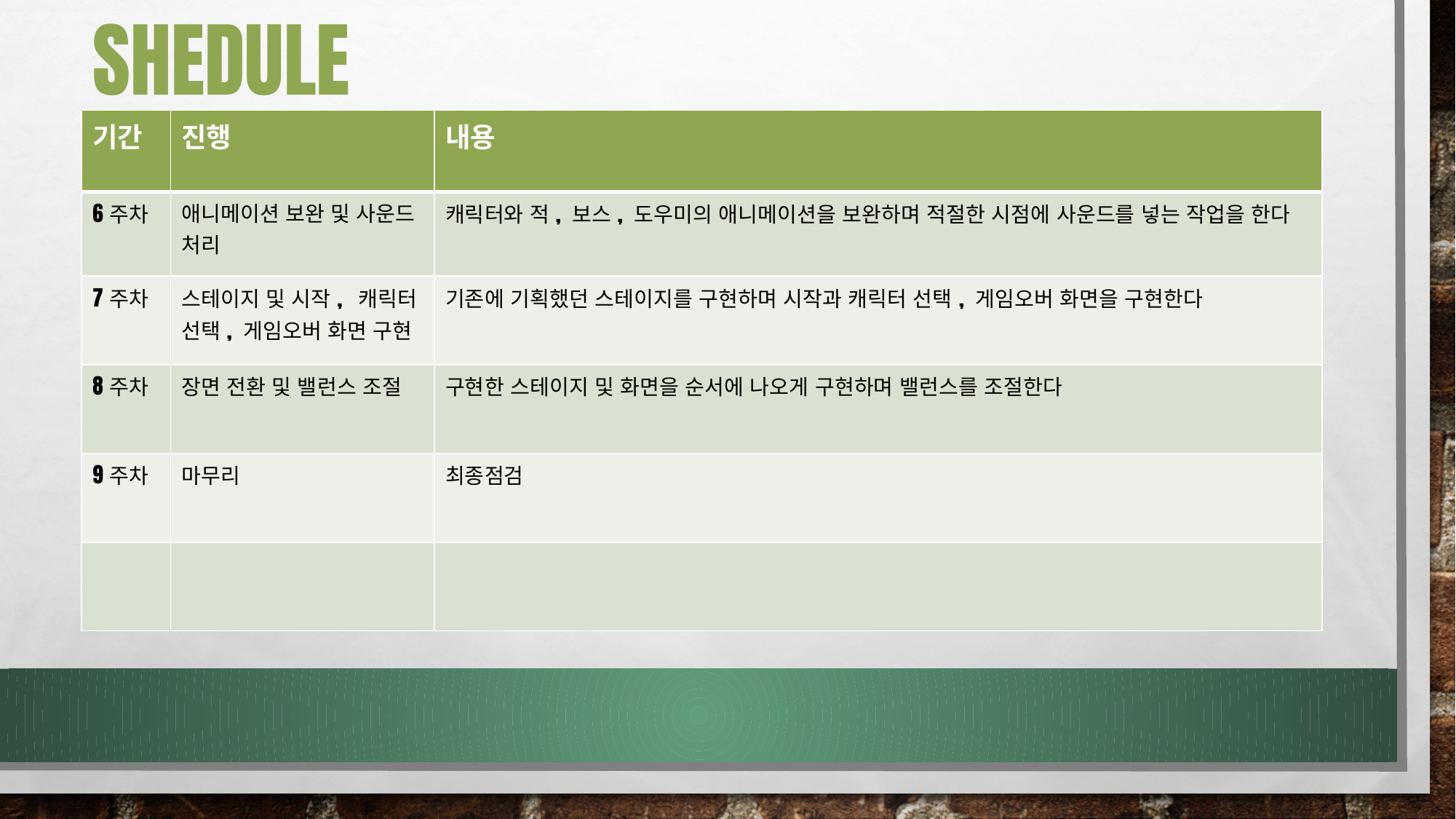

# Shedule
| 기간 | 진행 | 내용 |
| --- | --- | --- |
| 6주차 | 애니메이션 보완 및 사운드 처리 | 캐릭터와 적, 보스, 도우미의 애니메이션을 보완하며 적절한 시점에 사운드를 넣는 작업을 한다 |
| 7주차 | 스테이지 및 시작, 캐릭터 선택, 게임오버 화면 구현 | 기존에 기획했던 스테이지를 구현하며 시작과 캐릭터 선택, 게임오버 화면을 구현한다 |
| 8주차 | 장면 전환 및 밸런스 조절 | 구현한 스테이지 및 화면을 순서에 나오게 구현하며 밸런스를 조절한다 |
| 9주차 | 마무리 | 최종점검 |
|  |  |  |